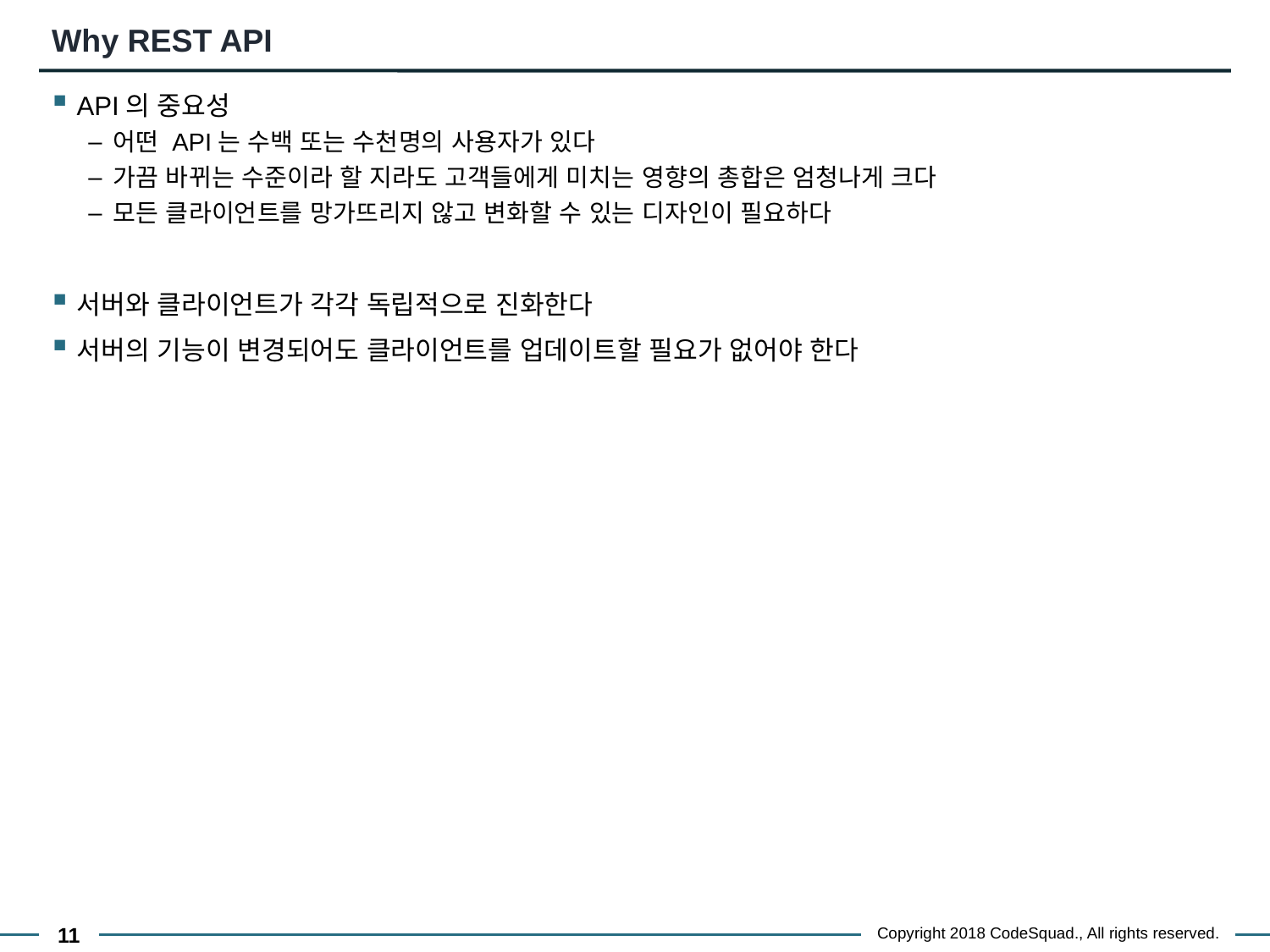

# Why REST API
API의 중요성
어떤 API는 수백 또는 수천명의 사용자가 있다
가끔 바뀌는 수준이라 할 지라도 고객들에게 미치는 영향의 총합은 엄청나게 크다
모든 클라이언트를 망가뜨리지 않고 변화할 수 있는 디자인이 필요하다

서버와 클라이언트가 각각 독립적으로 진화한다
서버의 기능이 변경되어도 클라이언트를 업데이트할 필요가 없어야 한다

11